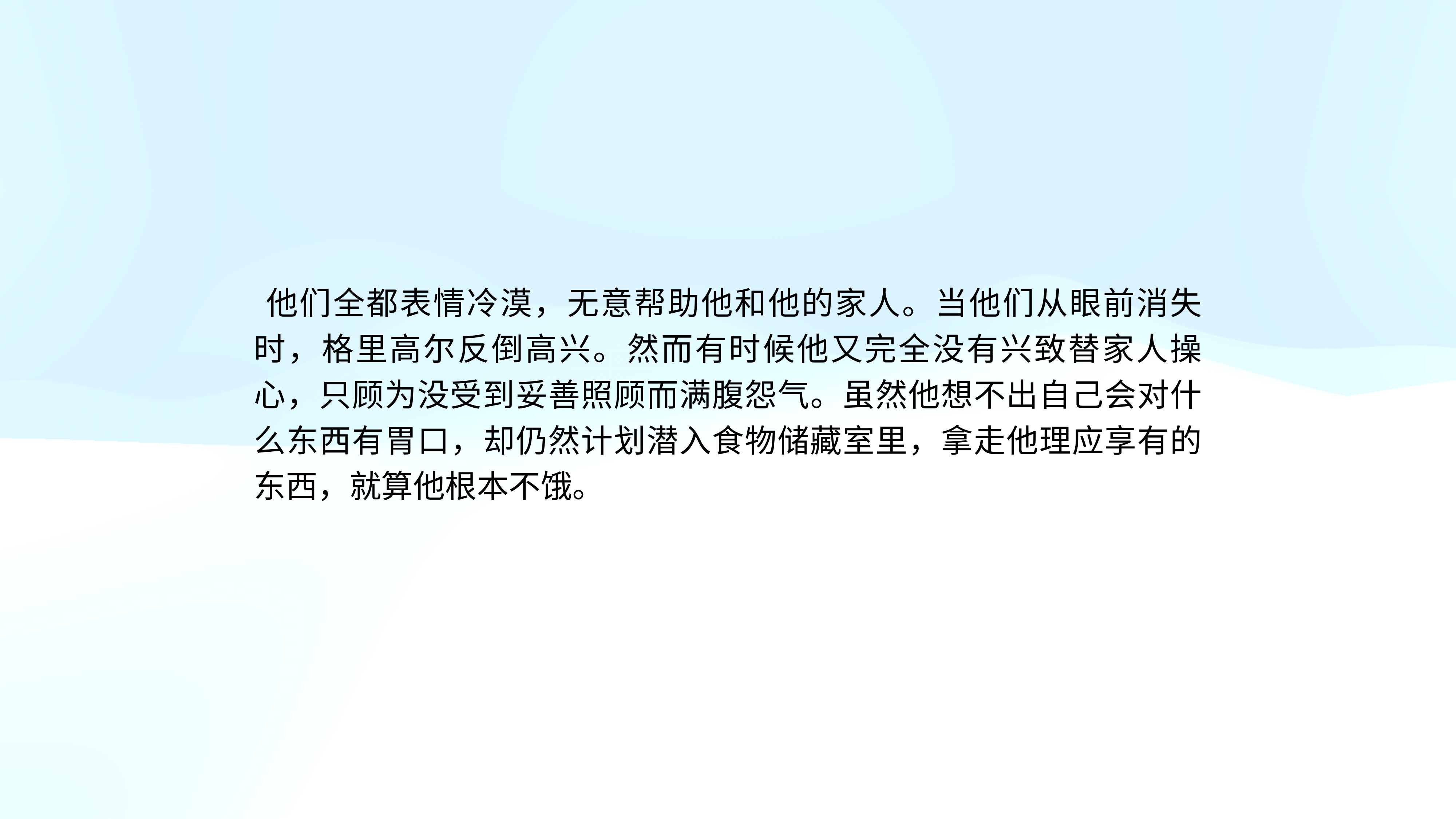

他们全都表情冷漠，无意帮助他和他的家人。当他们从眼前消失时，格里高尔反倒高兴。然而有时候他又完全没有兴致替家人操心，只顾为没受到妥善照顾而满腹怨气。虽然他想不出自己会对什么东西有胃口，却仍然计划潜入食物储藏室里，拿走他理应享有的东西，就算他根本不饿。